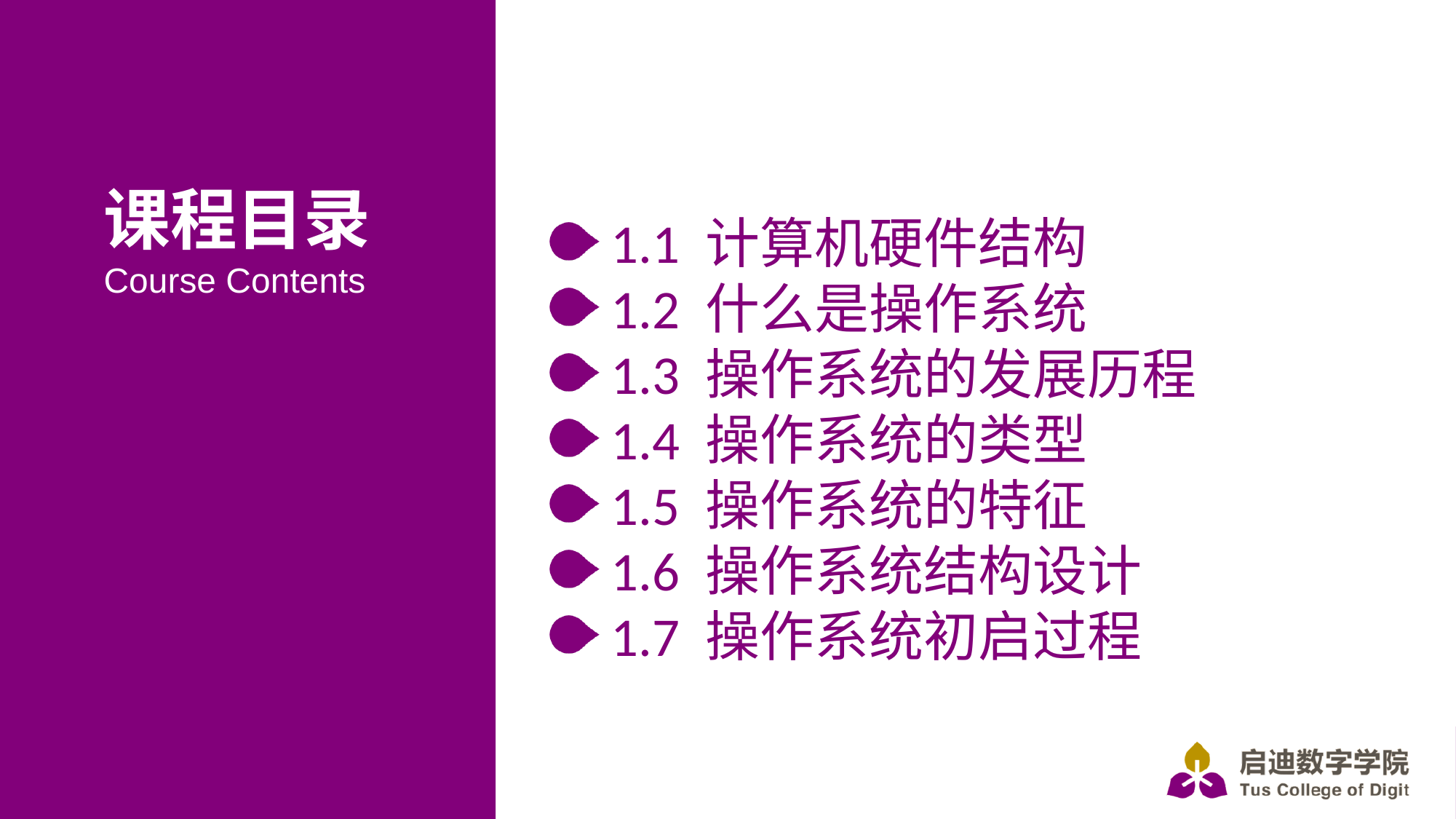

1.1 计算机硬件结构
1.2 什么是操作系统
1.3 操作系统的发展历程
1.4 操作系统的类型
1.5 操作系统的特征
1.6 操作系统结构设计
1.7 操作系统初启过程